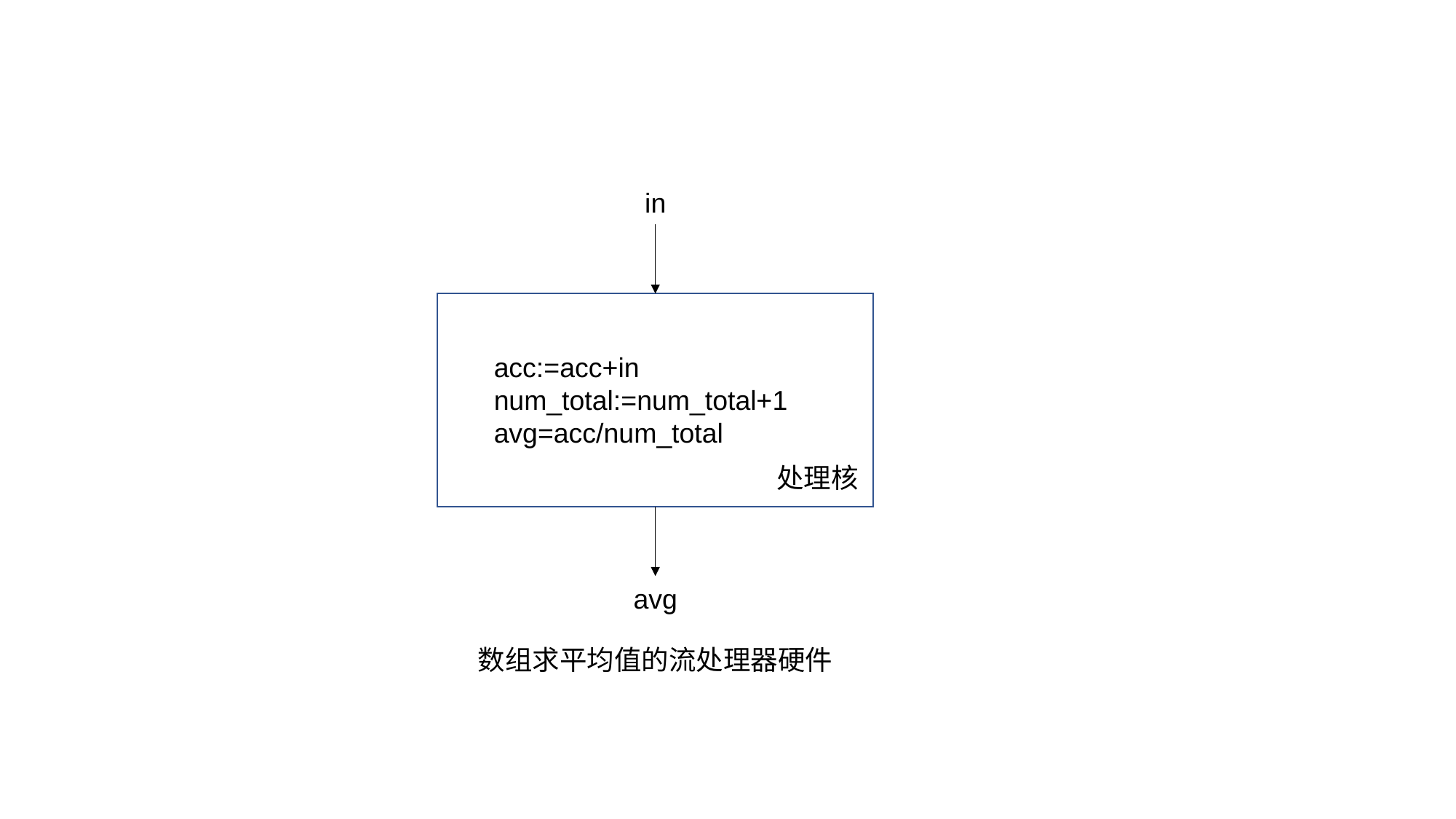

in

acc:=acc+in
num_total:=num_total+1
avg=acc/num_total
处理核
avg
数组求平均值的流处理器硬件